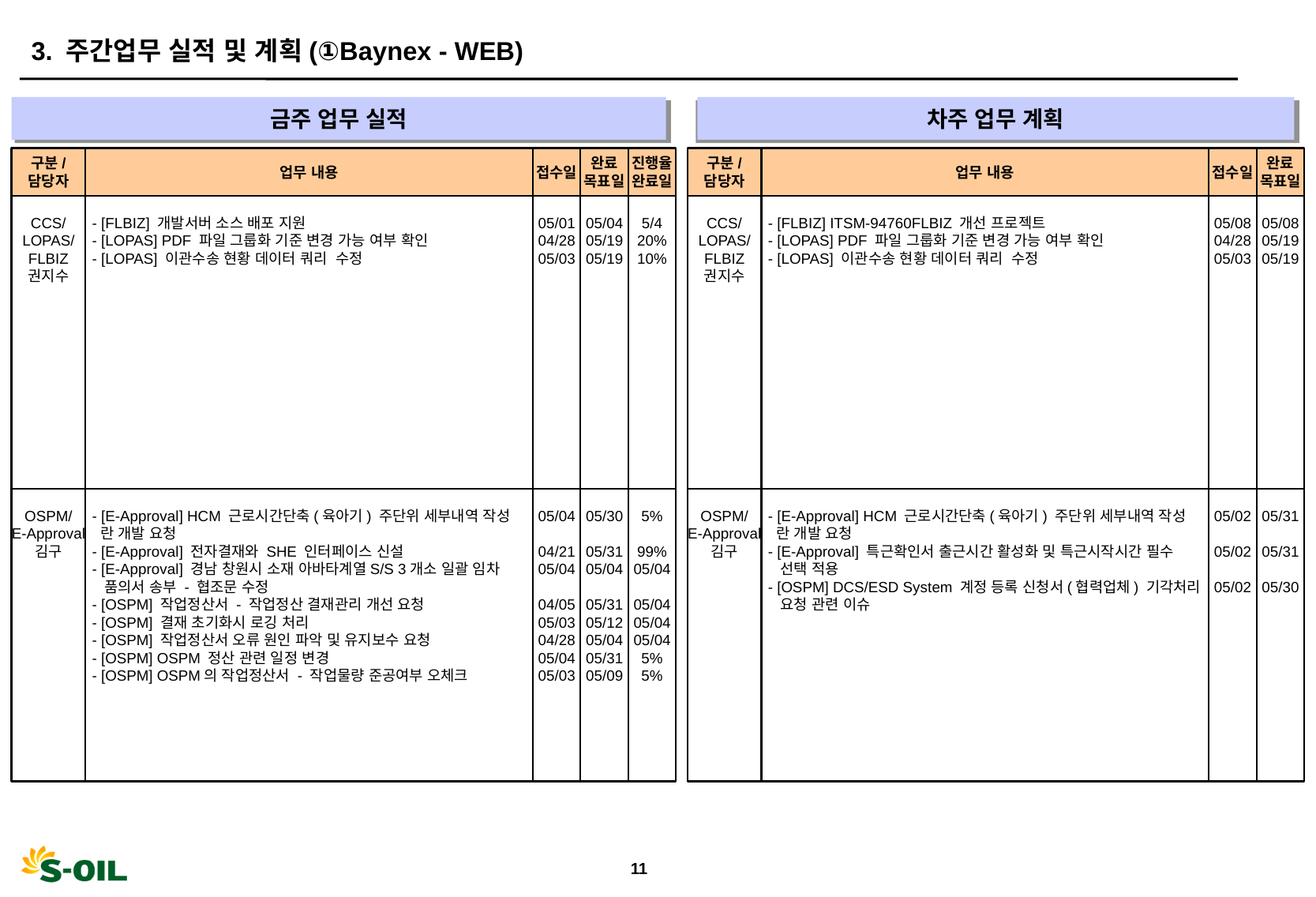

3. 주간업무 실적 및 계획(①Baynex - WEB)
금주 업무 실적
차주 업무 계획
" "
" "
구분/
담당자
업무 내용
접수일
완료
목표일
진행율
완료일
구분/
담당자
업무 내용
접수일
완료
목표일
CCS/
LOPAS/
FLBIZ
권지수

- [FLBIZ] 개발서버 소스 배포 지원
- [LOPAS] PDF 파일 그룹화 기준 변경 가능 여부 확인
- [LOPAS] 이관수송 현황 데이터 쿼리  수정
05/01
04/28
05/03
05/04
05/19
05/19
5/4
20%
10%
CCS/
LOPAS/
FLBIZ
권지수

- [FLBIZ] ITSM-94760FLBIZ 개선 프로젝트
- [LOPAS] PDF 파일 그룹화 기준 변경 가능 여부 확인
- [LOPAS] 이관수송 현황 데이터 쿼리  수정
05/08
04/28
05/03
05/08
05/19
05/19
OSPM/
E-Approval
김구

- [E-Approval] HCM 근로시간단축(육아기) 주단위 세부내역 작성
  란 개발 요청
- [E-Approval] 전자결재와 SHE 인터페이스 신설
- [E-Approval] 경남 창원시 소재 아바타계열S/S 3개소 일괄 임차
   품의서 송부 - 협조문 수정
- [OSPM] 작업정산서 - 작업정산 결재관리 개선 요청
- [OSPM] 결재 초기화시 로깅 처리
- [OSPM] 작업정산서 오류 원인 파악 및 유지보수 요청
- [OSPM] OSPM 정산 관련 일정 변경
- [OSPM] OSPM의 작업정산서 - 작업물량 준공여부 오체크
05/04
04/21
05/04
04/05
05/03
04/28
05/04
05/03
05/30
05/31
05/04
05/31
05/12
05/04
05/31
05/09
5%
99%
05/04
05/04
05/04
05/04
5%
5%
OSPM/
E-Approval
김구

- [E-Approval] HCM 근로시간단축(육아기) 주단위 세부내역 작성
  란 개발 요청
- [E-Approval] 특근확인서 출근시간 활성화 및 특근시작시간 필수
   선택 적용
- [OSPM] DCS/ESD System 계정 등록 신청서(협력업체) 기각처리
   요청 관련 이슈
05/02
05/02
05/02
05/31
05/31
05/30